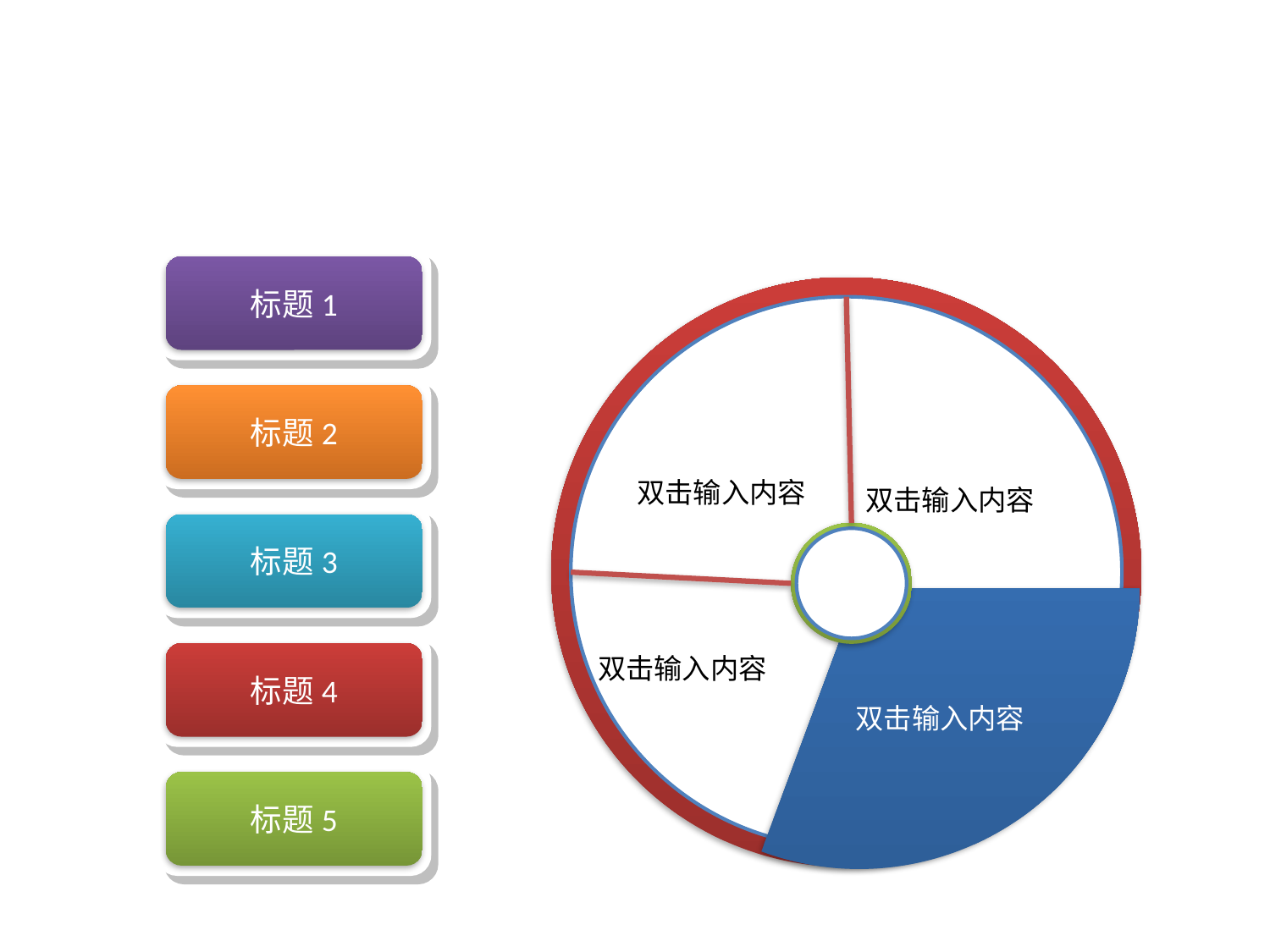

标题1

双击输入内容
双击输入内容

双击输入内容
双击输入内容

标题2

标题3

标题4

标题5